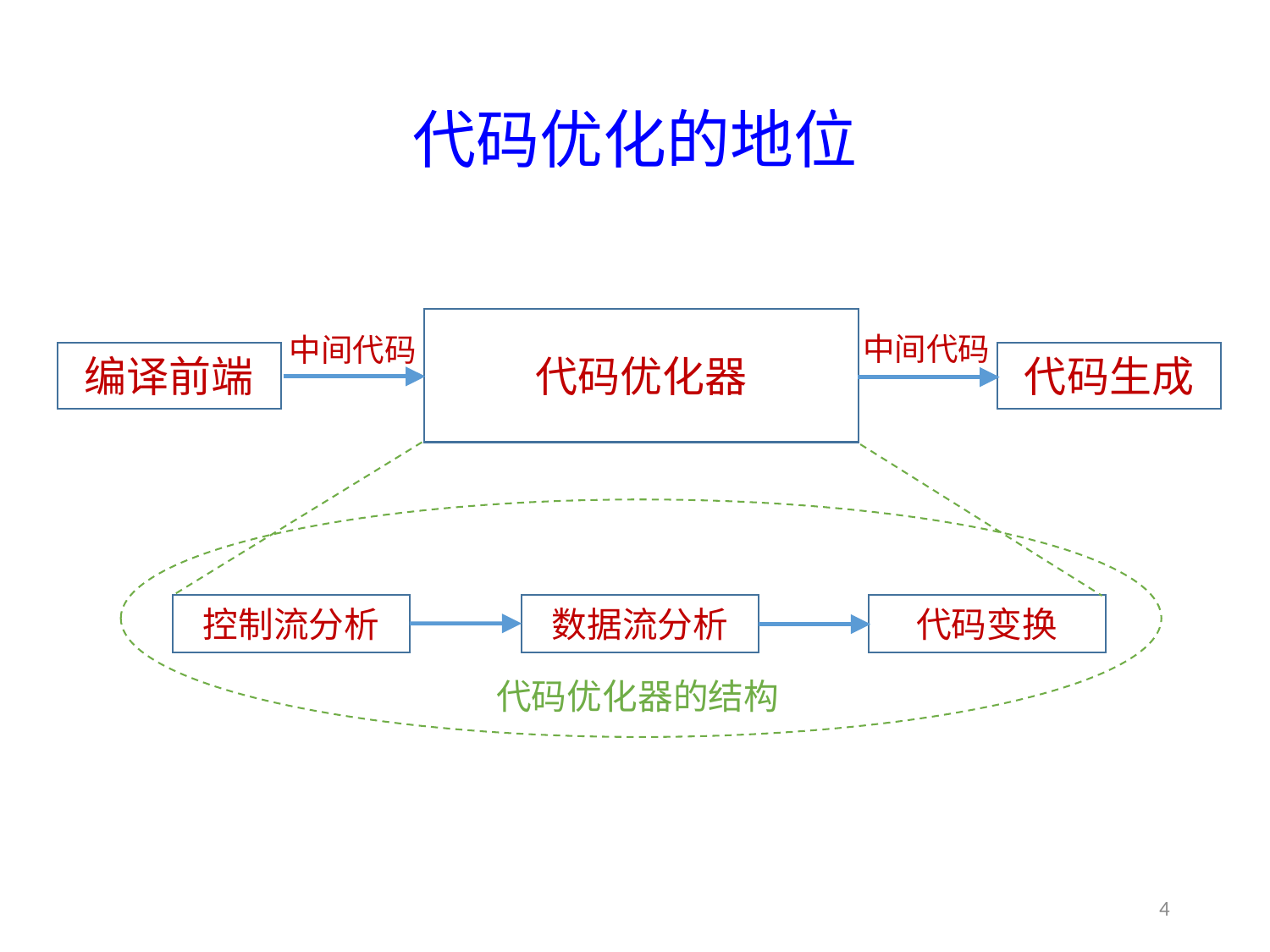

# 代码优化的地位
代码优化器
中间代码
中间代码
代码生成
编译前端

数据流分析
代码变换
控制流分析
代码优化器的结构
4